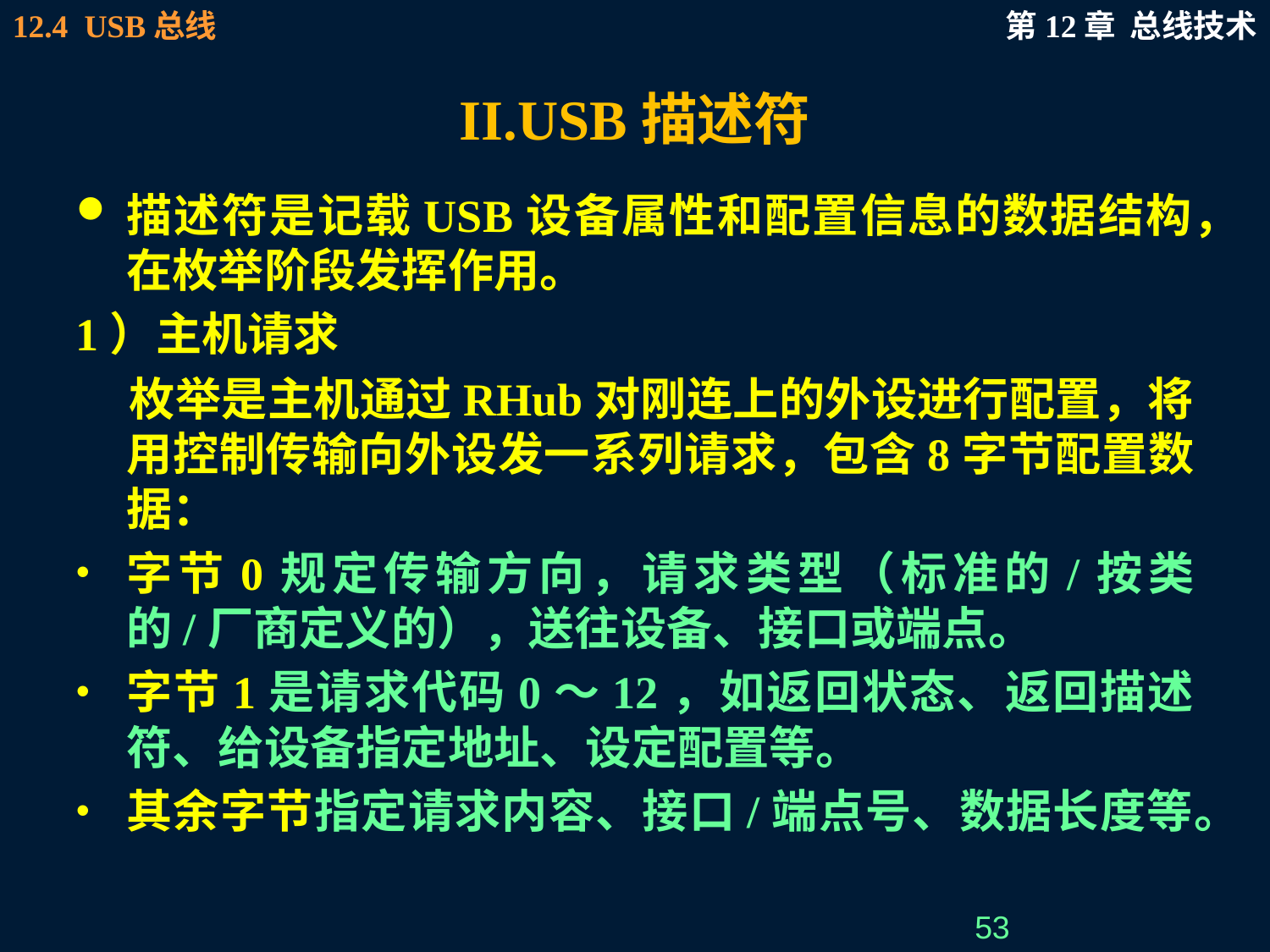

# II.USB描述符
描述符是记载USB设备属性和配置信息的数据结构，在枚举阶段发挥作用。
1）主机请求
    枚举是主机通过RHub对刚连上的外设进行配置，将用控制传输向外设发一系列请求，包含8字节配置数据：
字节0规定传输方向，请求类型（标准的/按类的/厂商定义的），送往设备、接口或端点。
字节1是请求代码0～12，如返回状态、返回描述符、给设备指定地址、设定配置等。
其余字节指定请求内容、接口/端点号、数据长度等。